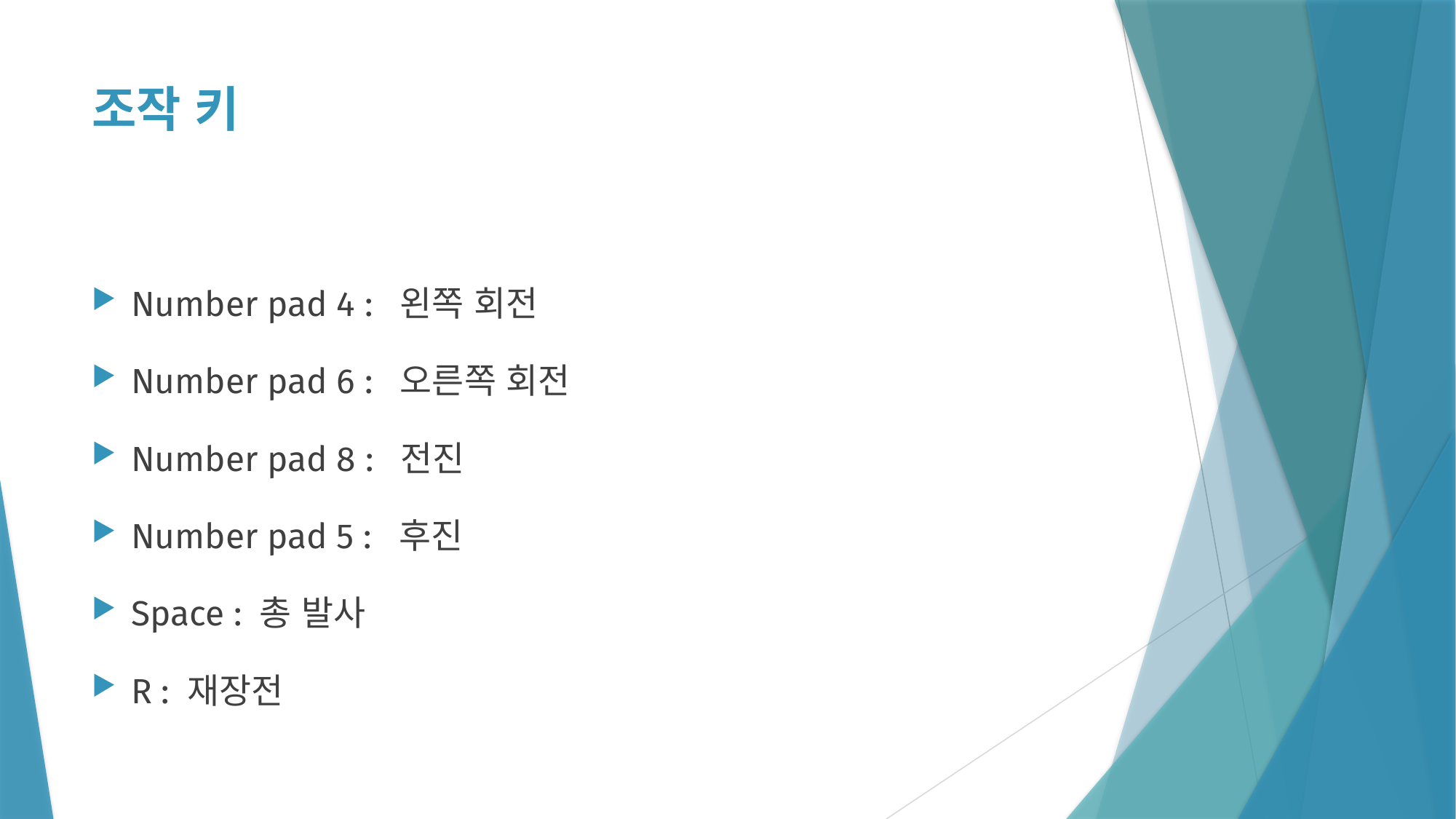

# 조작 키
Number pad 4 :  왼쪽 회전
Number pad 6 :  오른쪽 회전
Number pad 8 :  전진
Number pad 5 :  후진
Space : 총 발사
R : 재장전